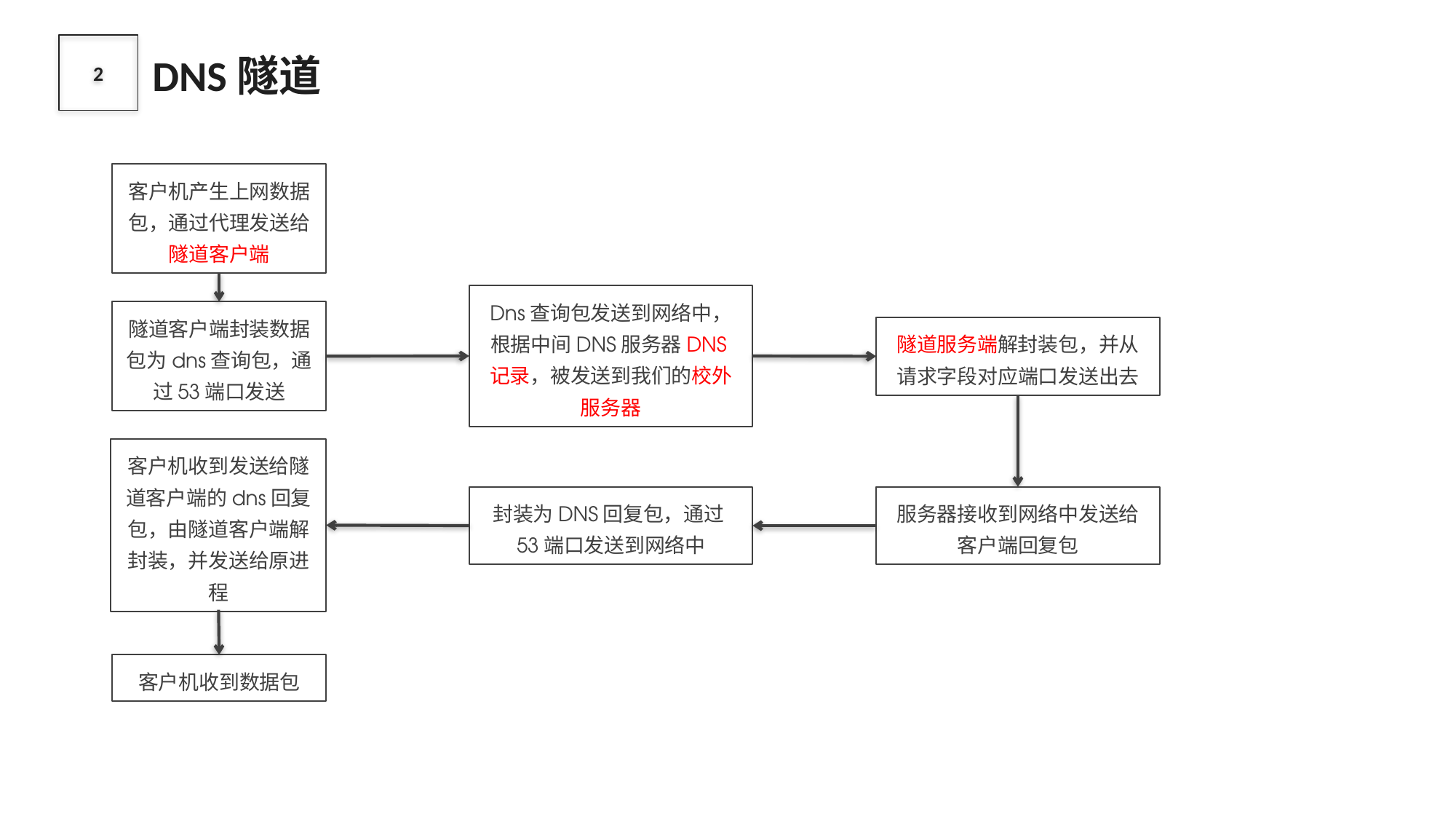

2
DNS隧道
客户机产生上网数据包，通过代理发送给隧道客户端
Dns查询包发送到网络中，根据中间DNS服务器DNS记录，被发送到我们的校外服务器
隧道客户端封装数据包为dns查询包，通过53端口发送
隧道服务端解封装包，并从请求字段对应端口发送出去
点击此处添加标题

点击此处添加文本信息。
标题数字等都可以通过点击和重新输入进行更改，顶部“开始”面板中可以对字体、字号、颜色、行距等进行修改。建议正文10号字，1.3倍字间距。
客户机收到发送给隧道客户端的dns回复包，由隧道客户端解封装，并发送给原进程
封装为DNS回复包，通过53端口发送到网络中
服务器接收到网络中发送给客户端回复包
客户机收到数据包